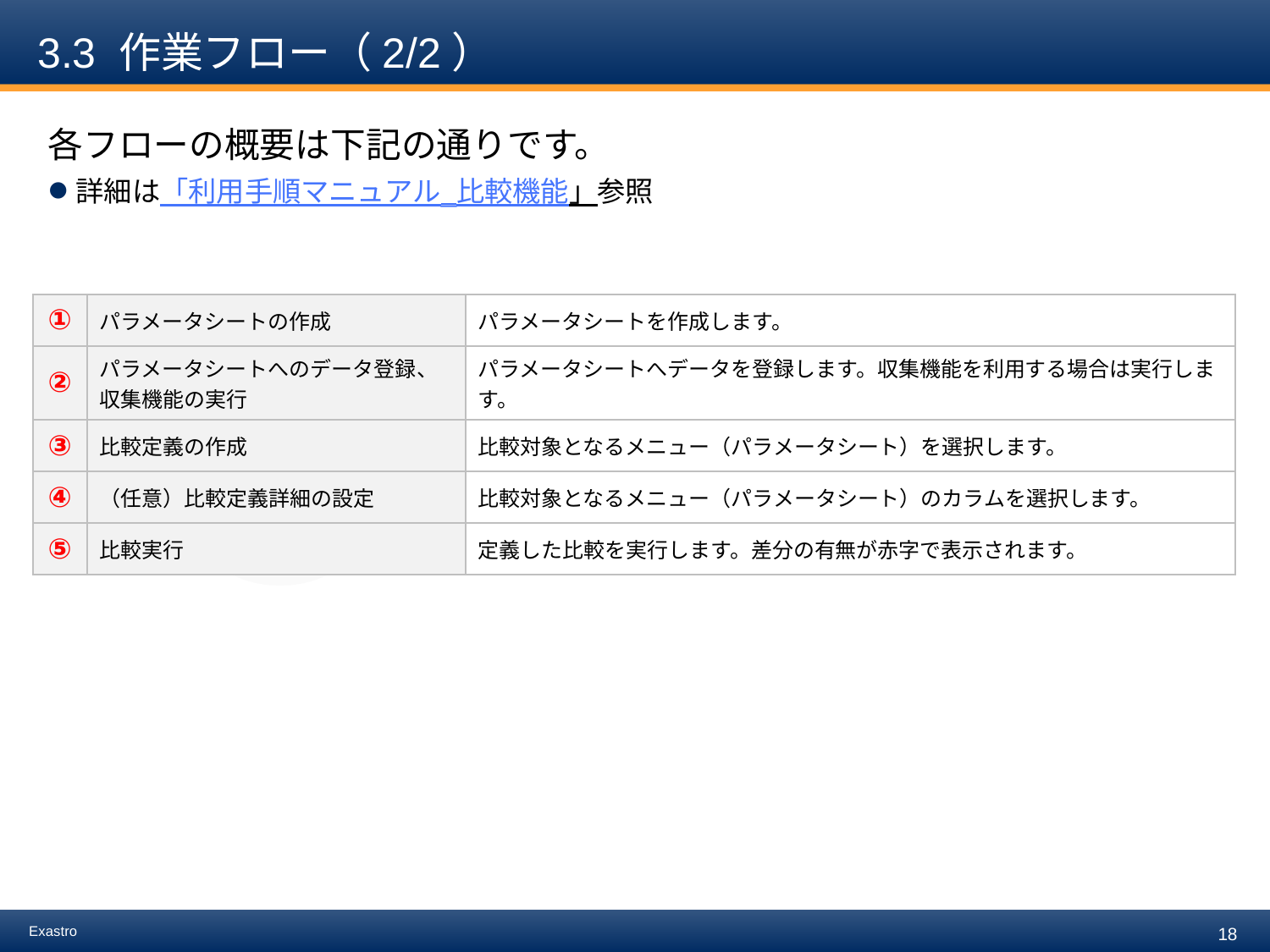

# 3.3 作業フロー（2/2）
各フローの概要は下記の通りです。
詳細は「利用手順マニュアル_比較機能」参照
| ① | パラメータシートの作成 | パラメータシートを作成します。 |
| --- | --- | --- |
| ② | パラメータシートへのデータ登録、収集機能の実行 | パラメータシートへデータを登録します。収集機能を利用する場合は実行します。 |
| ③ | 比較定義の作成 | 比較対象となるメニュー（パラメータシート）を選択します。 |
| ④ | （任意）比較定義詳細の設定 | 比較対象となるメニュー（パラメータシート）のカラムを選択します。 |
| ⑤ | 比較実行 | 定義した比較を実行します。差分の有無が赤字で表示されます。 |